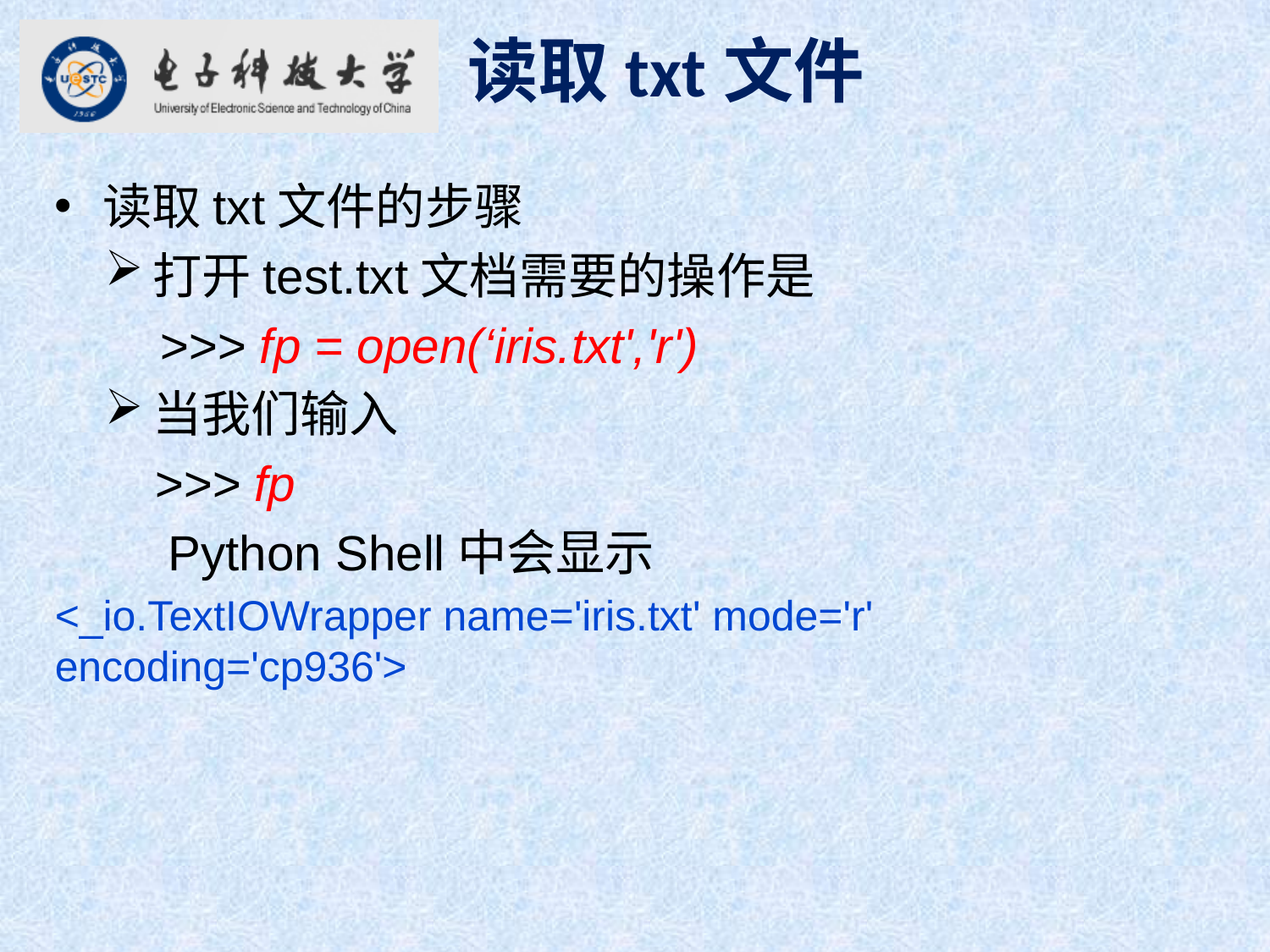

读取txt文件
读取txt文件的步骤
打开test.txt文档需要的操作是
    >>> fp = open(‘iris.txt','r')
当我们输入
>>> fp
Python Shell中会显示
<_io.TextIOWrapper name='iris.txt' mode='r' encoding='cp936'>